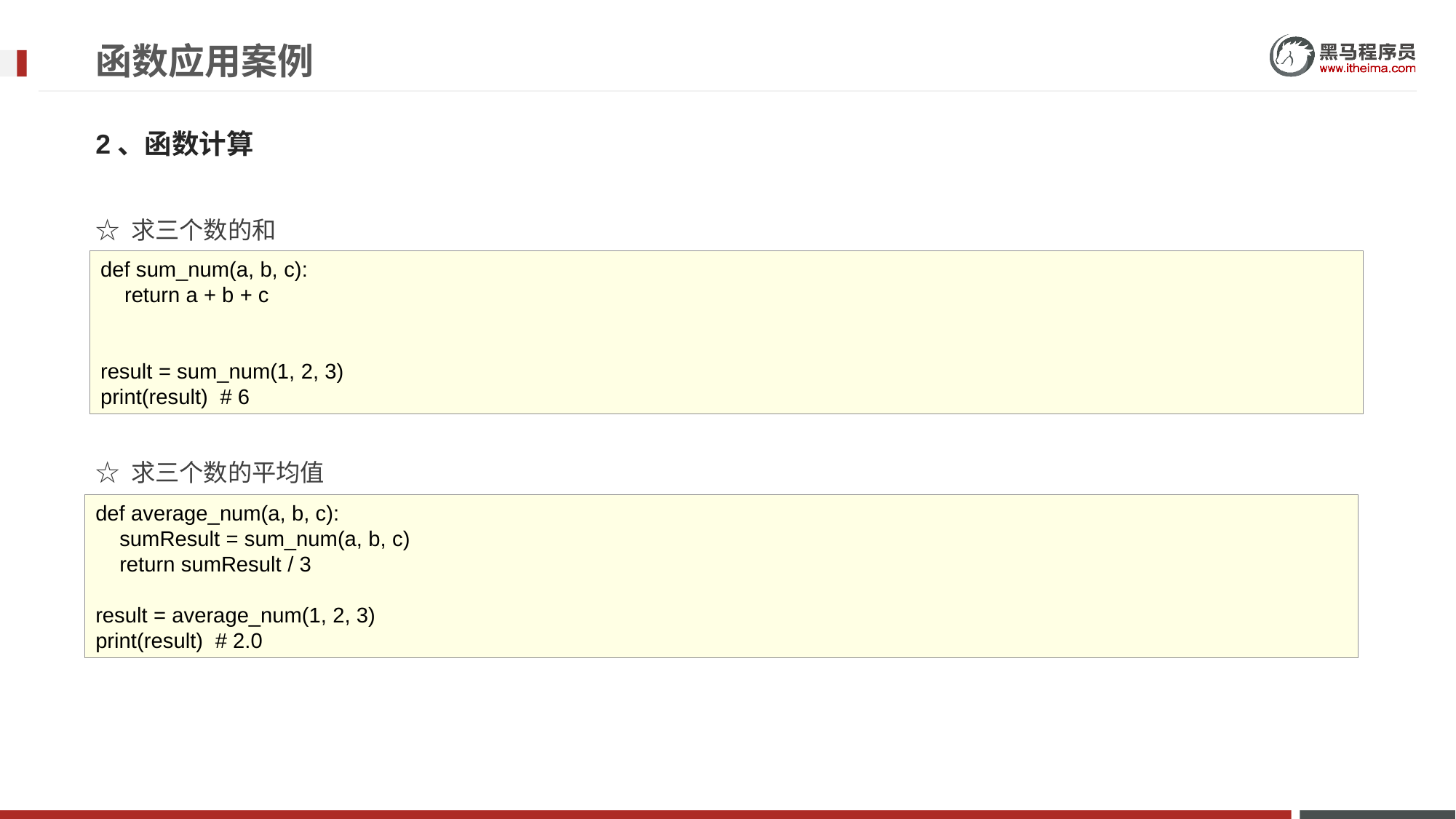

# 函数应用案例
2、函数计算
☆ 求三个数的和

☆ 求三个数的平均值
def sum_num(a, b, c):
    return a + b + c

result = sum_num(1, 2, 3)
print(result)  # 6
def average_num(a, b, c):
    sumResult = sum_num(a, b, c)
    return sumResult / 3

result = average_num(1, 2, 3)
print(result)  # 2.0